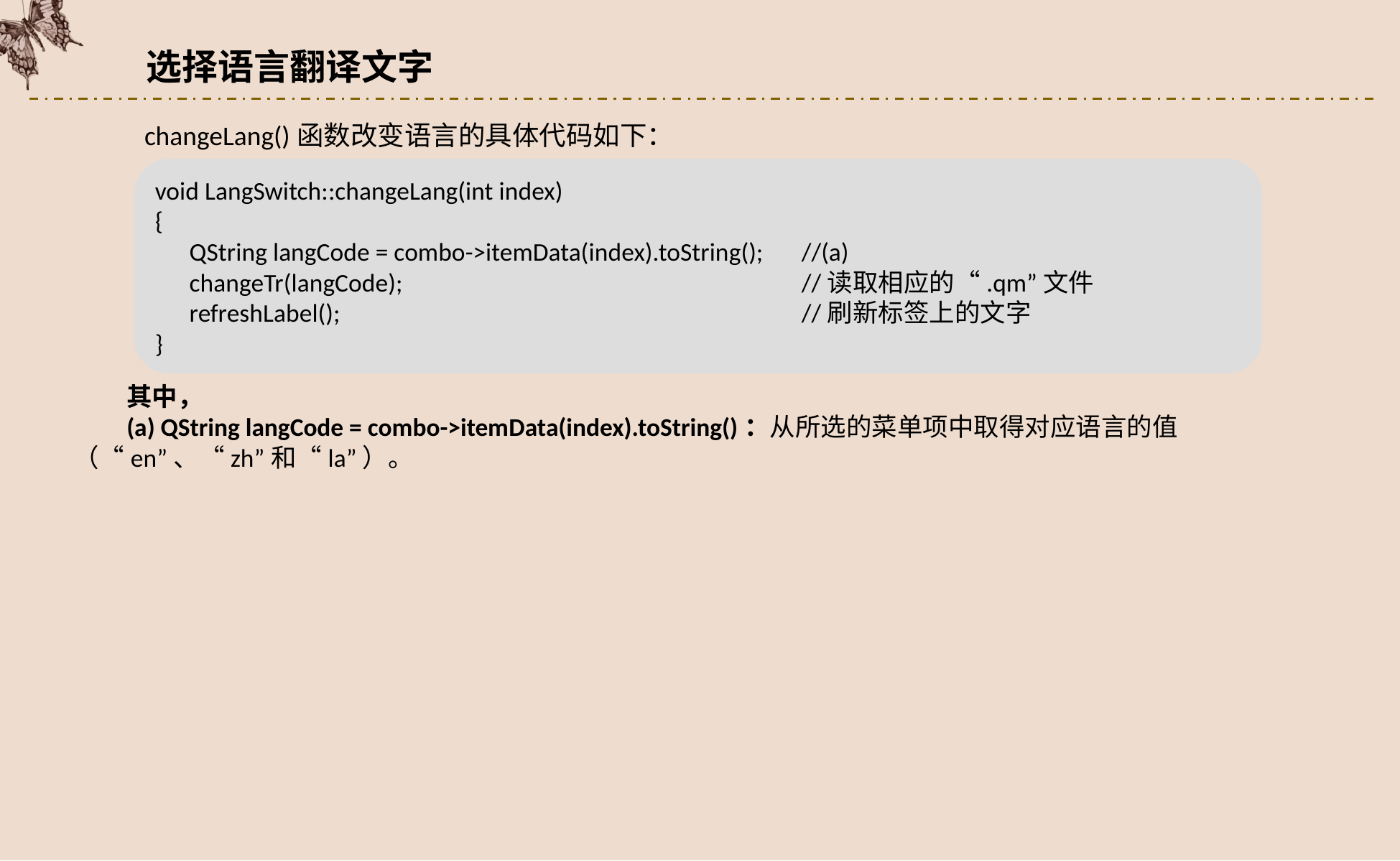

选择语言翻译文字
changeLang()函数改变语言的具体代码如下：
void LangSwitch::changeLang(int index)
{
      QString langCode = combo->itemData(index).toString();	//(a)
      changeTr(langCode);				//读取相应的“.qm”文件
      refreshLabel();					//刷新标签上的文字
}
其中，
(a) QString langCode = combo->itemData(index).toString()：从所选的菜单项中取得对应语言的值（“en”、“zh”和“la”）。